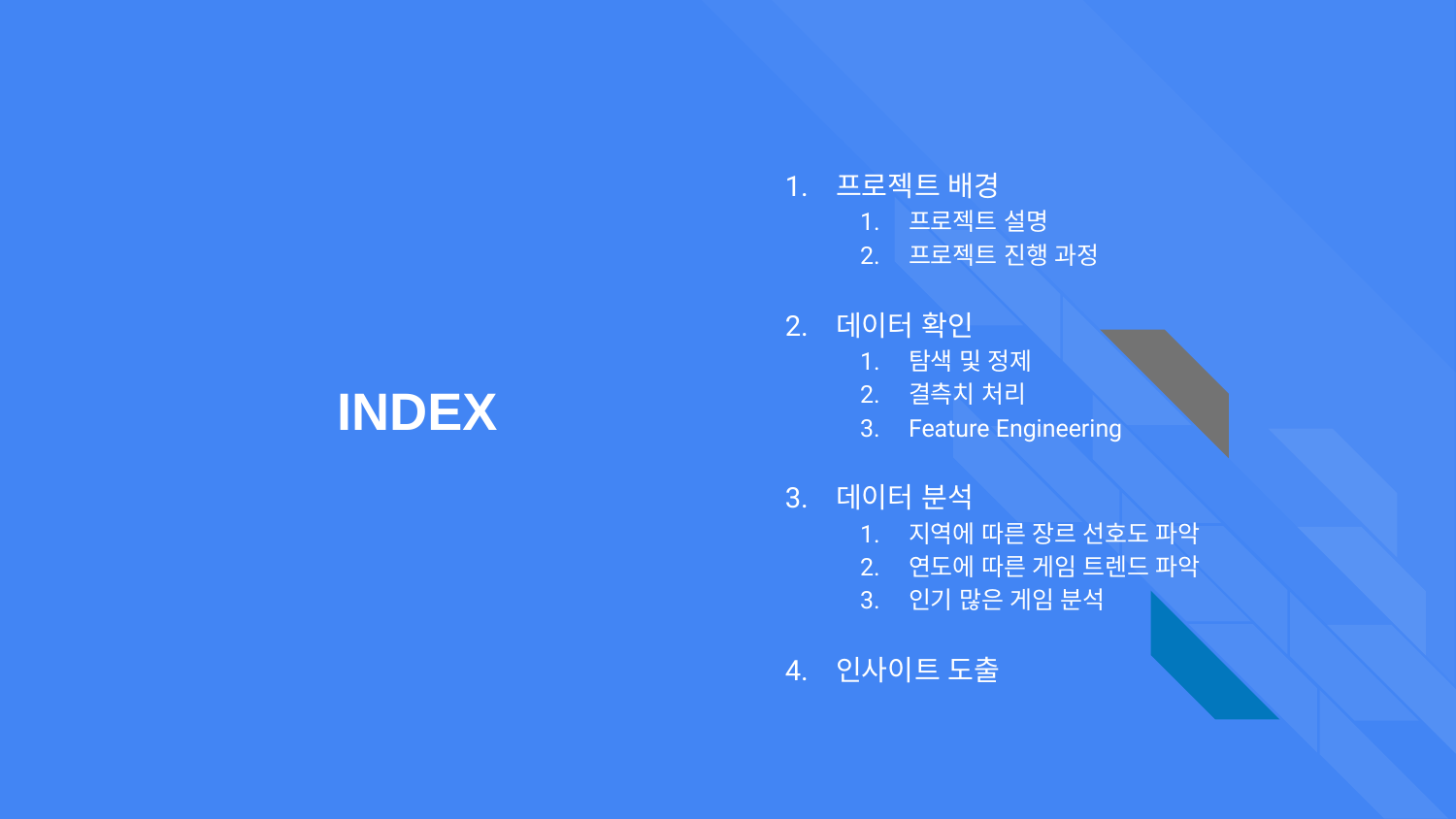

프로젝트 배경
프로젝트 설명
프로젝트 진행 과정
데이터 확인
탐색 및 정제
결측치 처리
Feature Engineering
데이터 분석
지역에 따른 장르 선호도 파악
연도에 따른 게임 트렌드 파악
인기 많은 게임 분석
인사이트 도출
INDEX